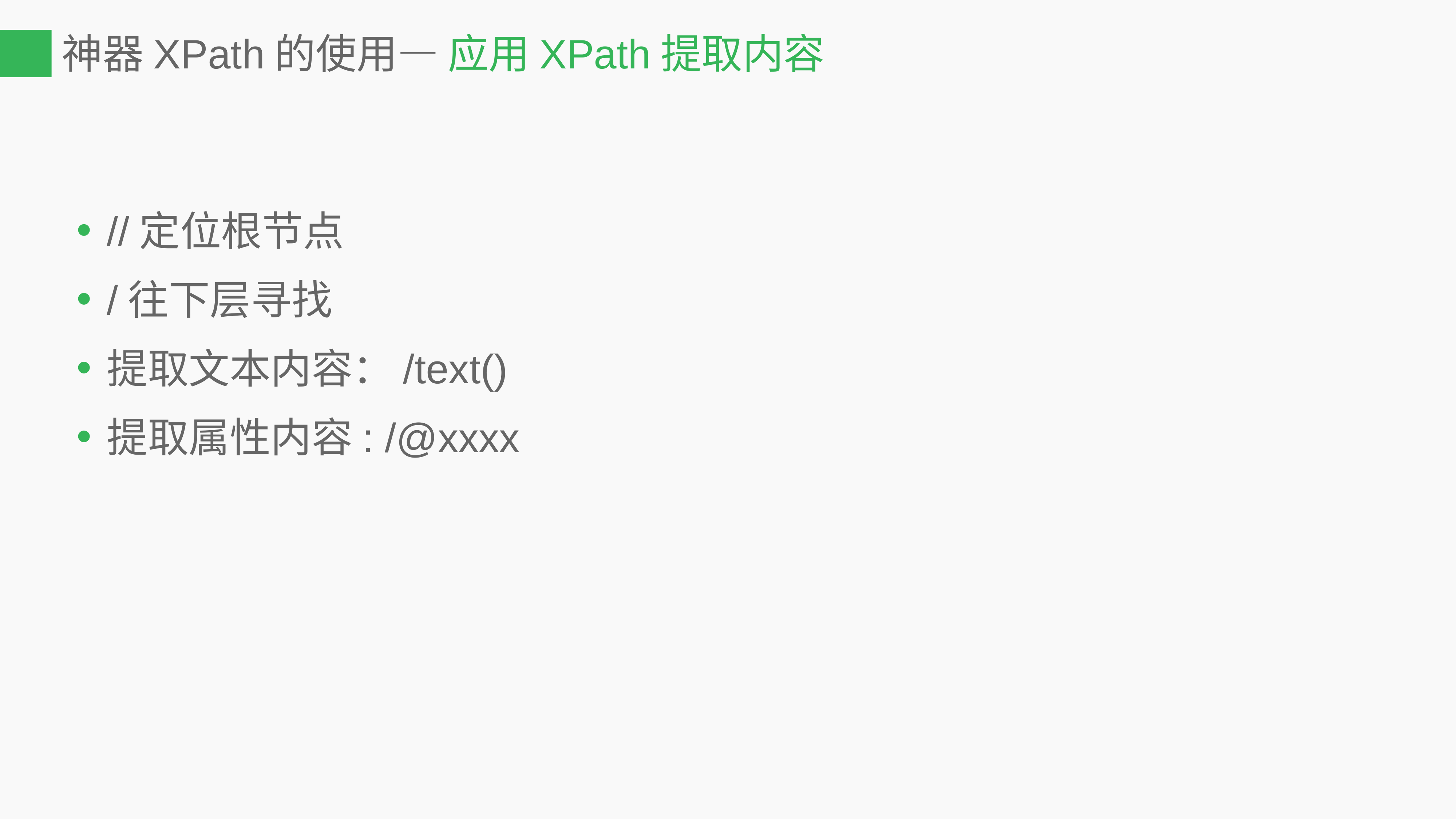

# 神器XPath的使用— 应用XPath提取内容
//定位根节点
/往下层寻找
提取文本内容：/text()
提取属性内容: /@xxxx